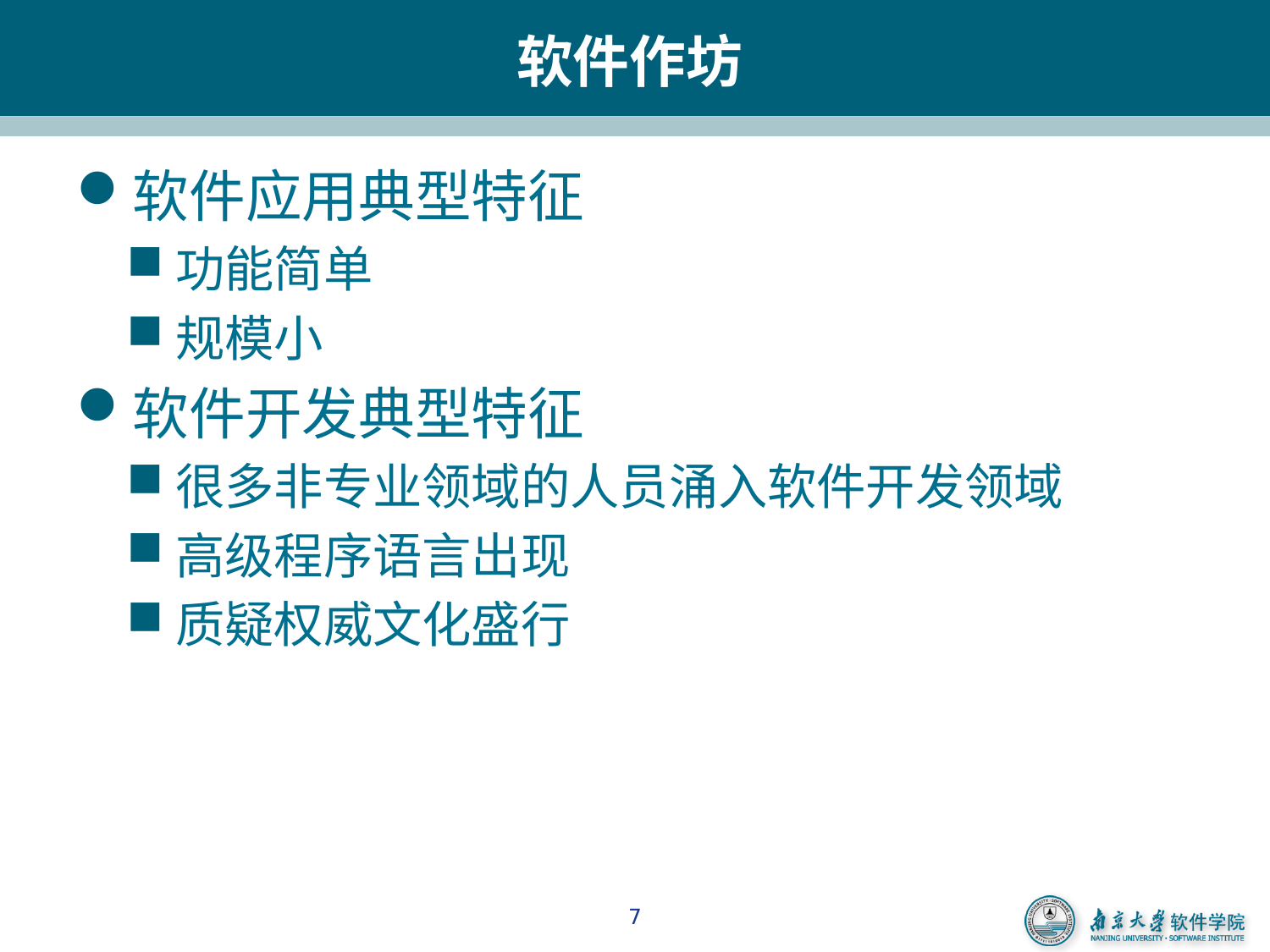

# 软件作坊
软件应用典型特征
功能简单
规模小
软件开发典型特征
很多非专业领域的人员涌入软件开发领域
高级程序语言出现
质疑权威文化盛行
7